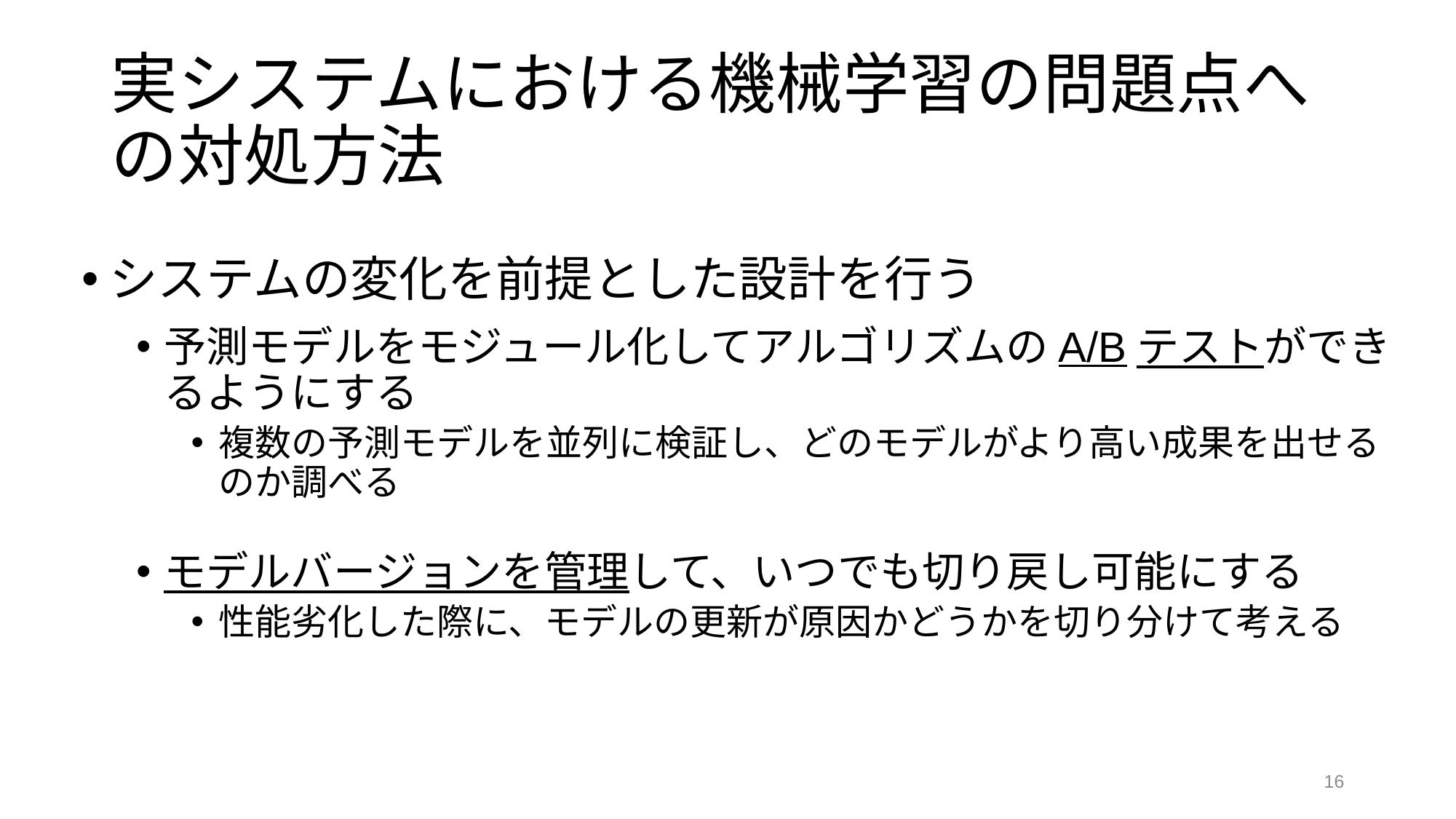

# 実システムにおける機械学習の問題点への対処方法
システムの変化を前提とした設計を行う

予測モデルをモジュール化してアルゴリズムのA/Bテストができるようにする
複数の予測モデルを並列に検証し、どのモデルがより高い成果を出せるのか調べる

モデルバージョンを管理して、いつでも切り戻し可能にする
性能劣化した際に、モデルの更新が原因かどうかを切り分けて考える

16